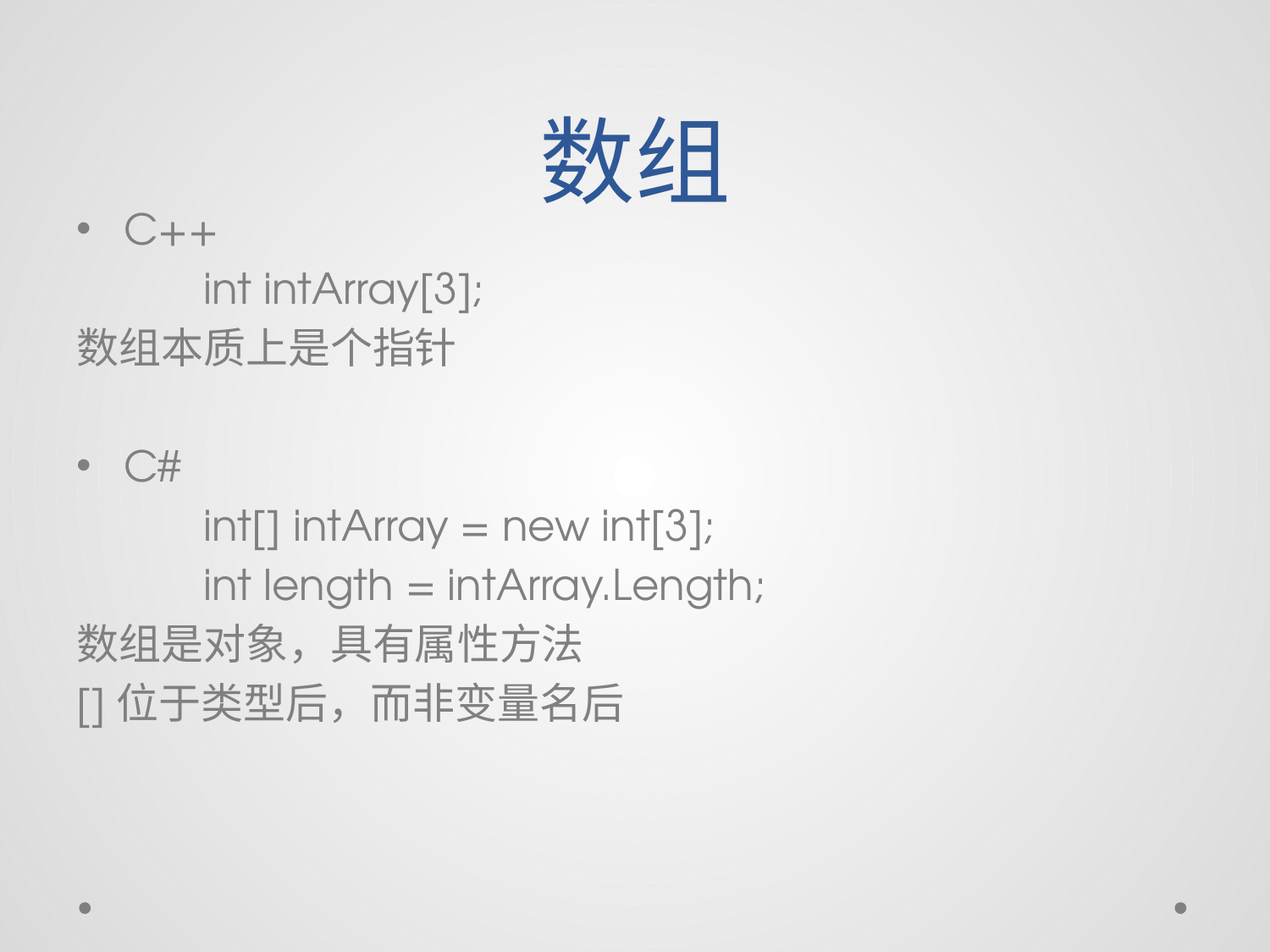

# 数组
C++
	int intArray[3];
数组本质上是个指针

C#
	int[] intArray = new int[3];
	int length = intArray.Length;
数组是对象，具有属性方法
[]位于类型后，而非变量名后